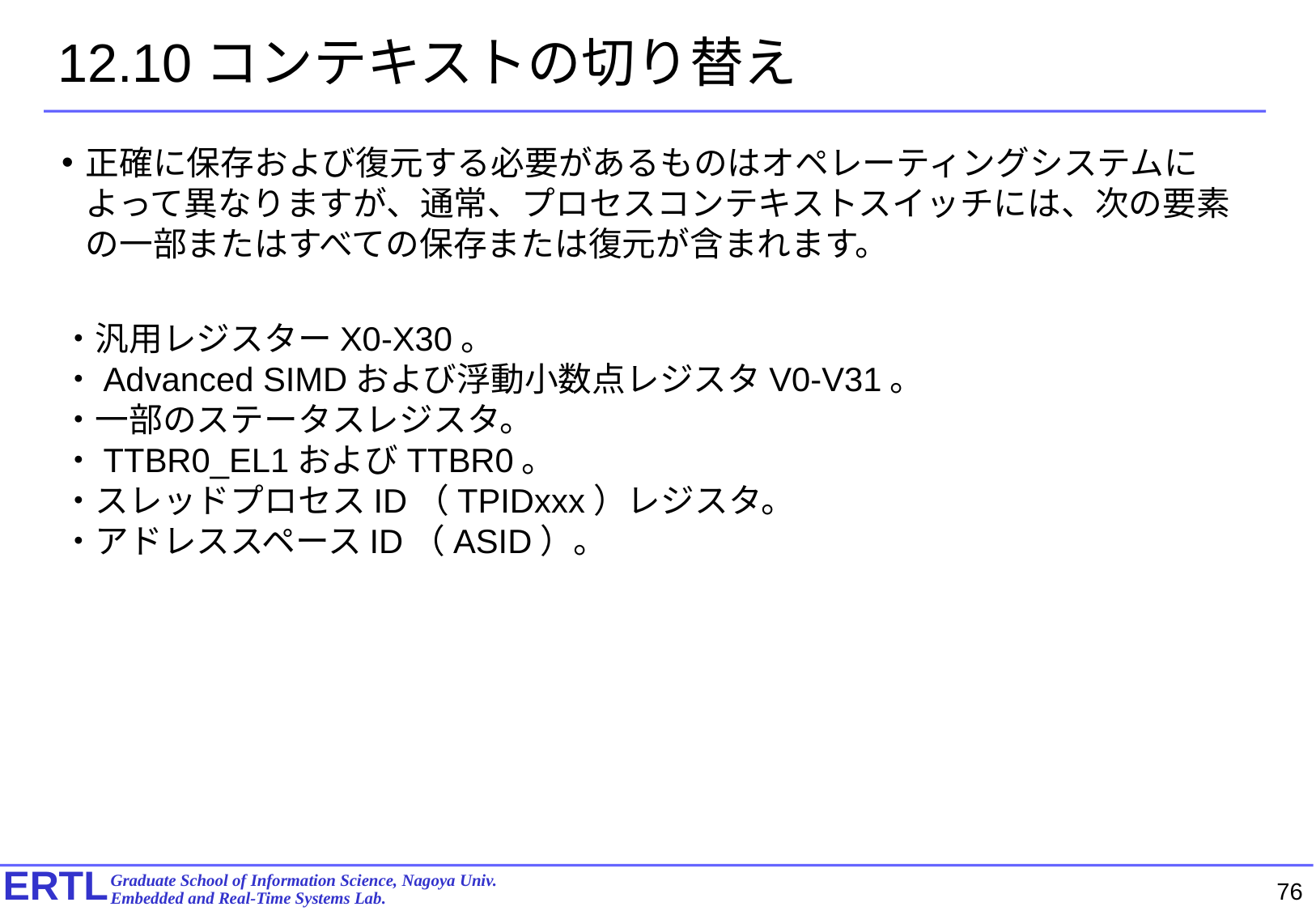

# 12.10コンテキストの切り替え
正確に保存および復元する必要があるものはオペレーティングシステムによって異なりますが、通常、プロセスコンテキストスイッチには、次の要素の一部またはすべての保存または復元が含まれます。

・汎用レジスターX0-X30。
・Advanced SIMDおよび浮動小数点レジスタV0-V31。
・一部のステータスレジスタ。
・TTBR0_EL1およびTTBR0。
・スレッドプロセスID（TPIDxxx）レジスタ。
・アドレススペースID（ASID）。

76